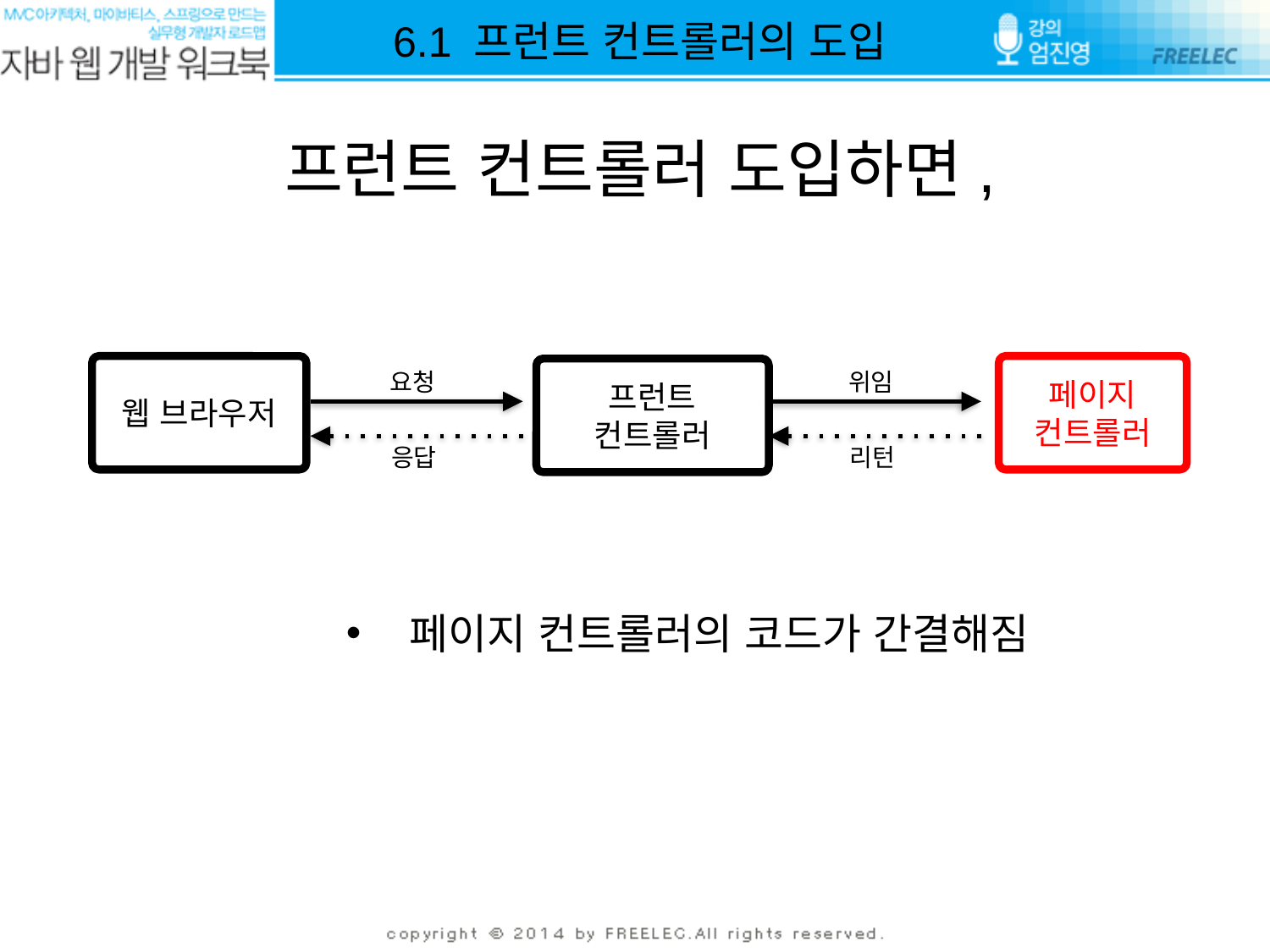

6.1 프런트 컨트롤러의 도입
프런트 컨트롤러 도입하면,
웹 브라우저
페이지
컨트롤러

프런트
컨트롤러

요청
위임
응답
리턴
페이지 컨트롤러의 코드가 간결해짐